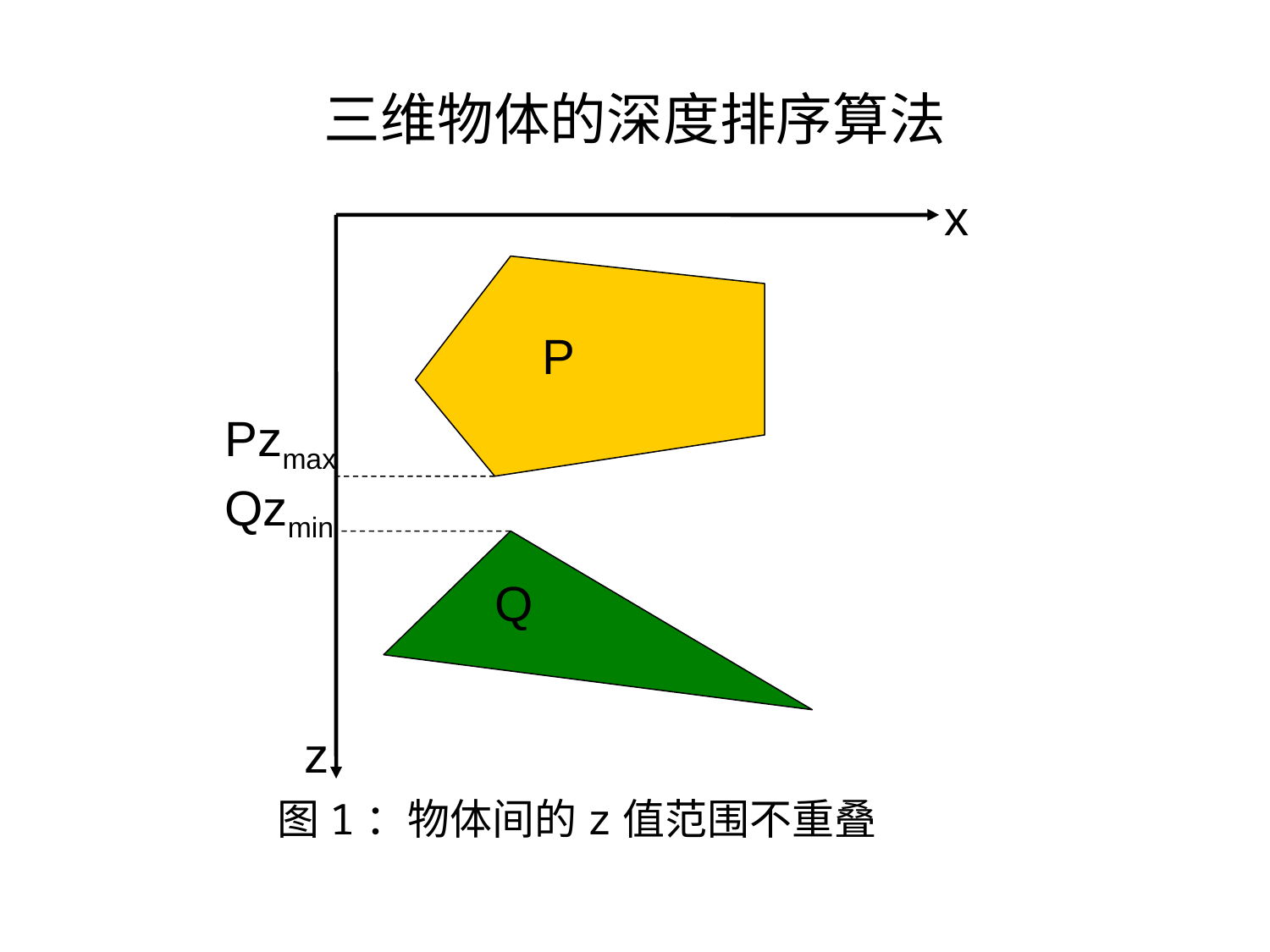

# 三维物体的深度排序算法
x

P
Pzmax
Qzmin

Q
z
图1：物体间的z值范围不重叠